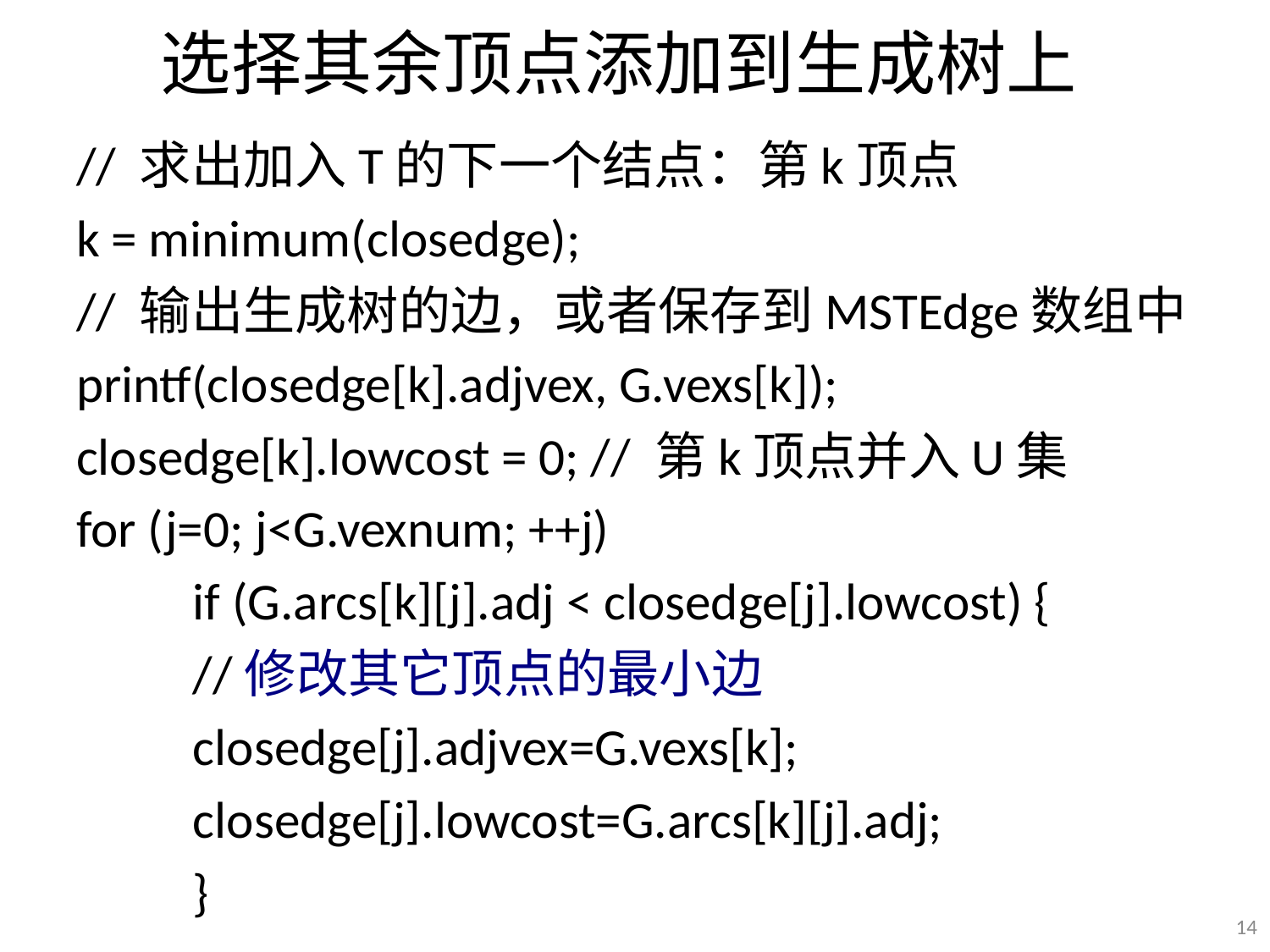

# 选择其余顶点添加到生成树上
// 求出加入T的下一个结点：第k顶点
k = minimum(closedge);
// 输出生成树的边，或者保存到MSTEdge数组中
printf(closedge[k].adjvex, G.vexs[k]);
closedge[k].lowcost = 0; // 第k顶点并入U集
for (j=0; j<G.vexnum; ++j)
	if (G.arcs[k][j].adj < closedge[j].lowcost) {
	//修改其它顶点的最小边
	closedge[j].adjvex=G.vexs[k];
	closedge[j].lowcost=G.arcs[k][j].adj;
	}

14